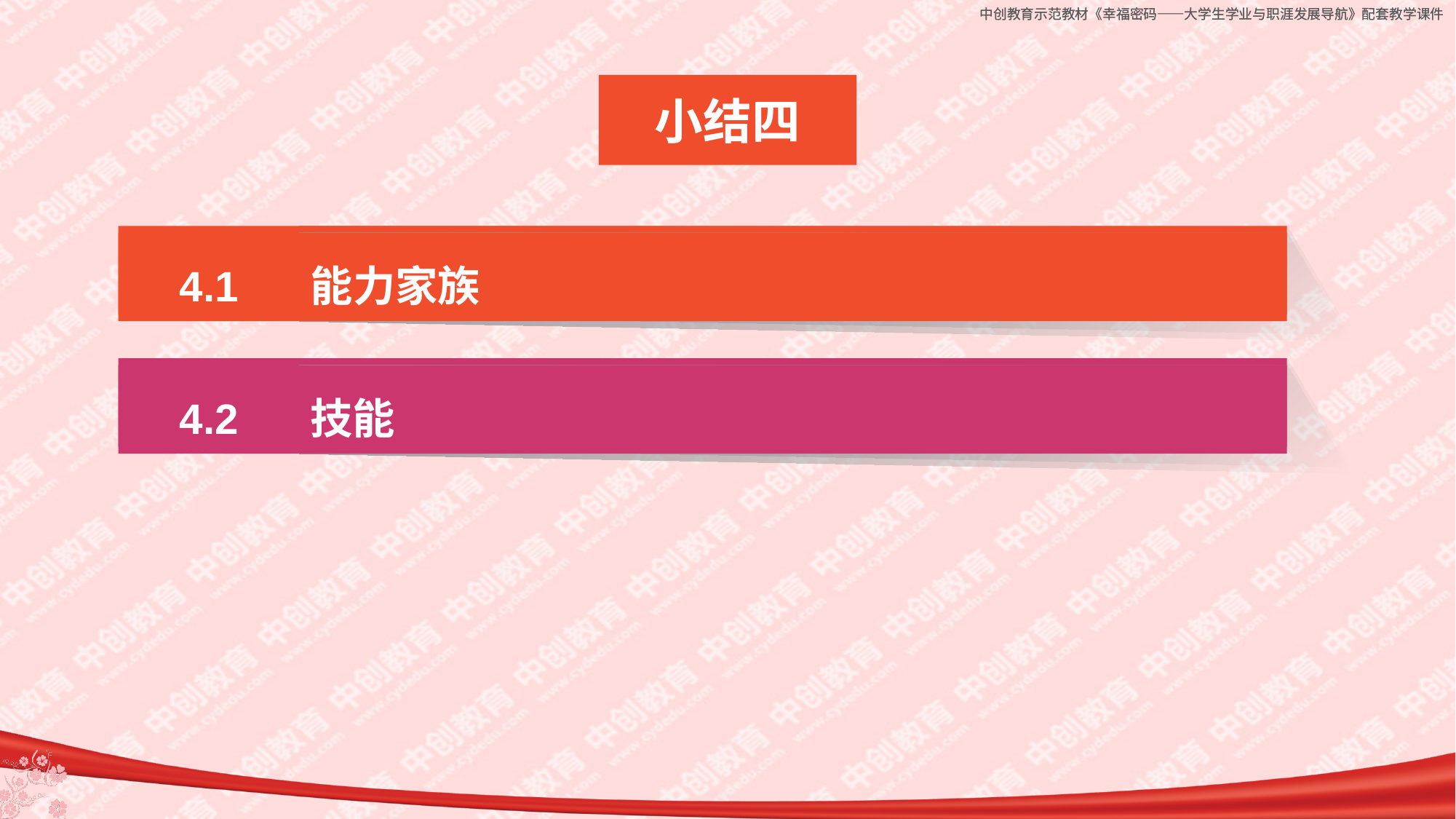

小结四
01
 职业生涯规划的简单步骤

4.1
能力家族

02
职业生涯规划的一般方法

4.2
技能